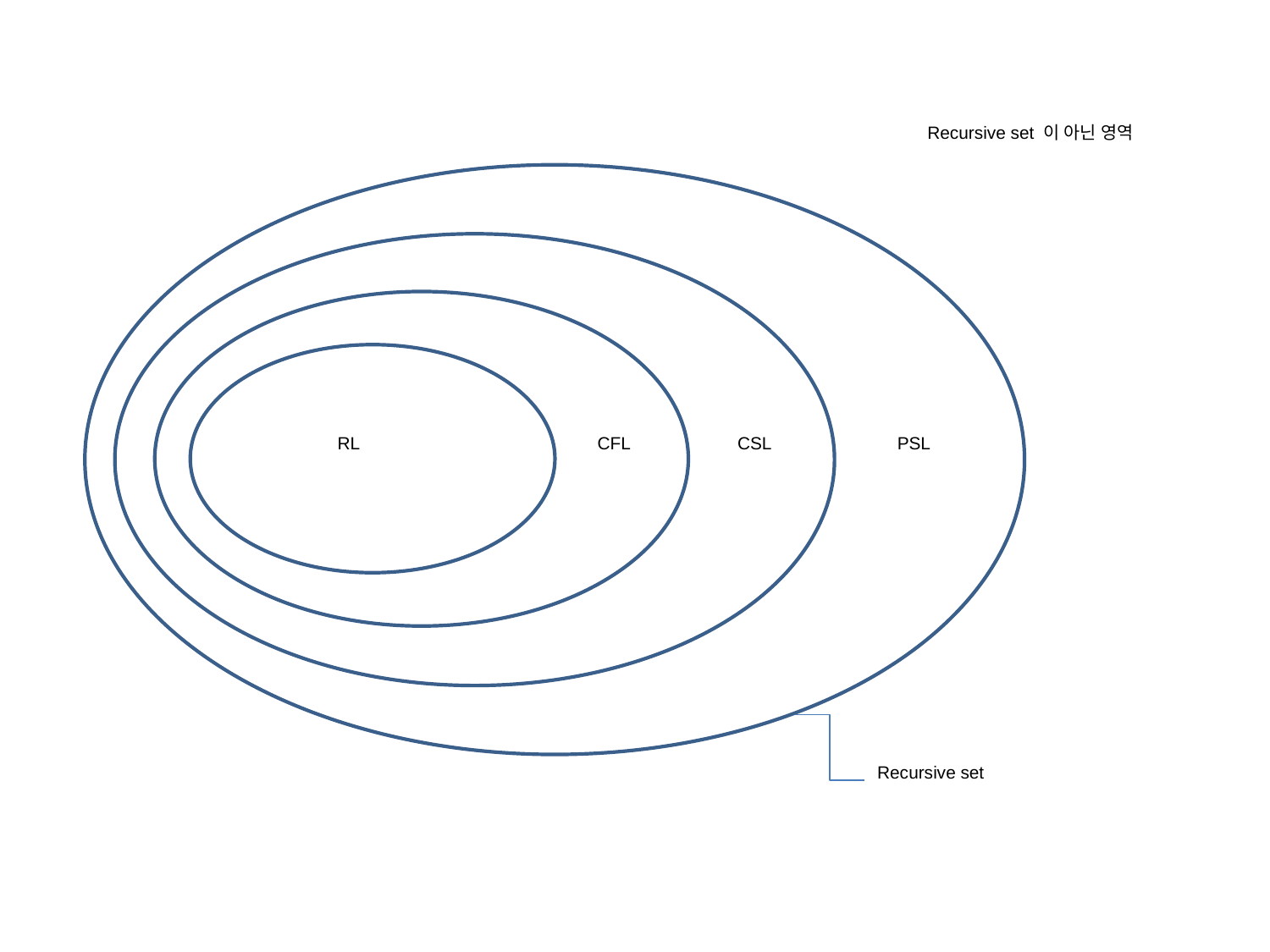

Recursive set 이 아닌 영역

CFL
CSL
PSL
RL
Recursive set